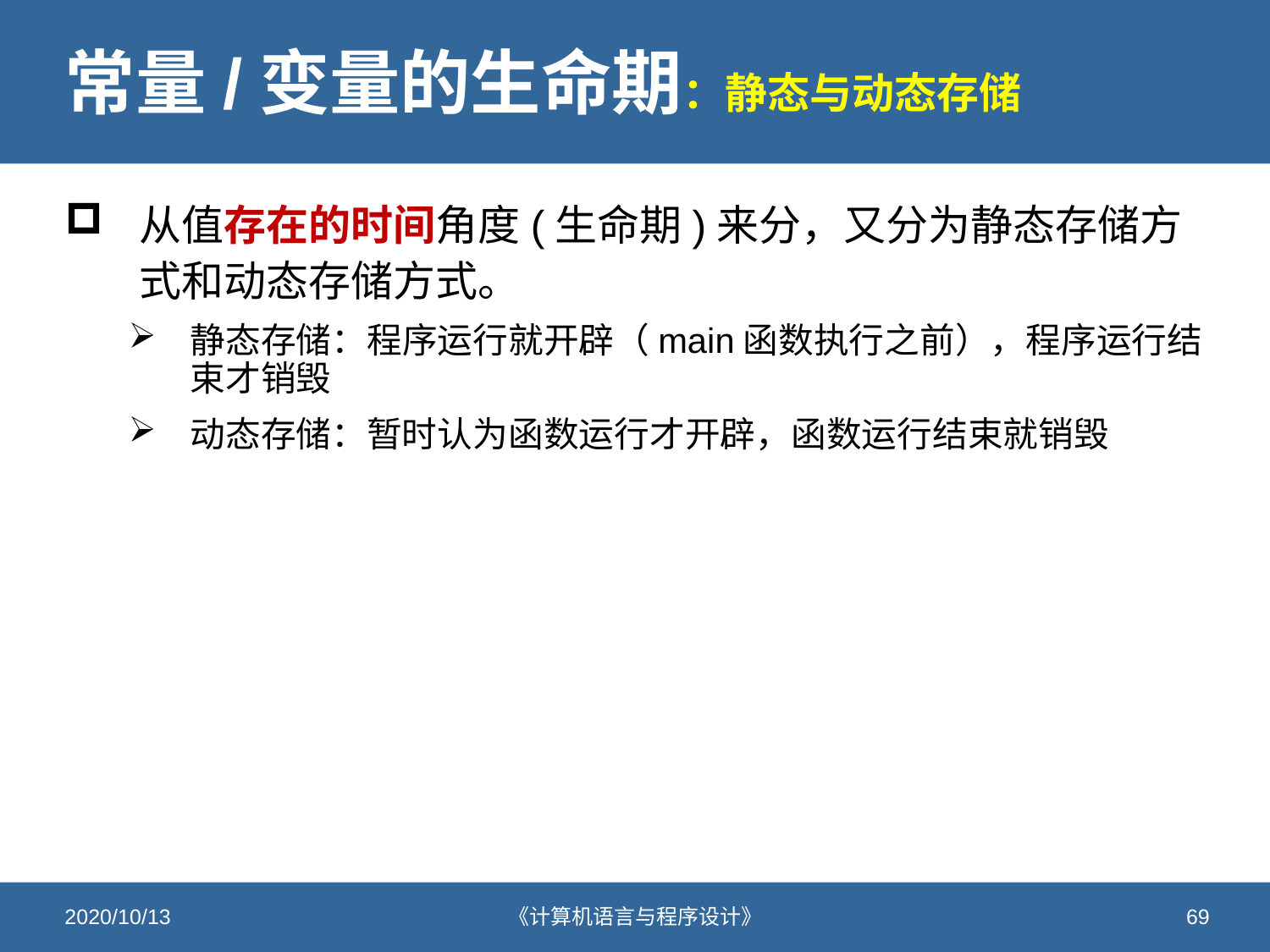

# 常量/变量的生命期：静态与动态存储
从值存在的时间角度(生命期)来分，又分为静态存储方式和动态存储方式。
静态存储：程序运行就开辟（main函数执行之前），程序运行结束才销毁
动态存储：暂时认为函数运行才开辟，函数运行结束就销毁
2020/10/13
《计算机语言与程序设计》
69